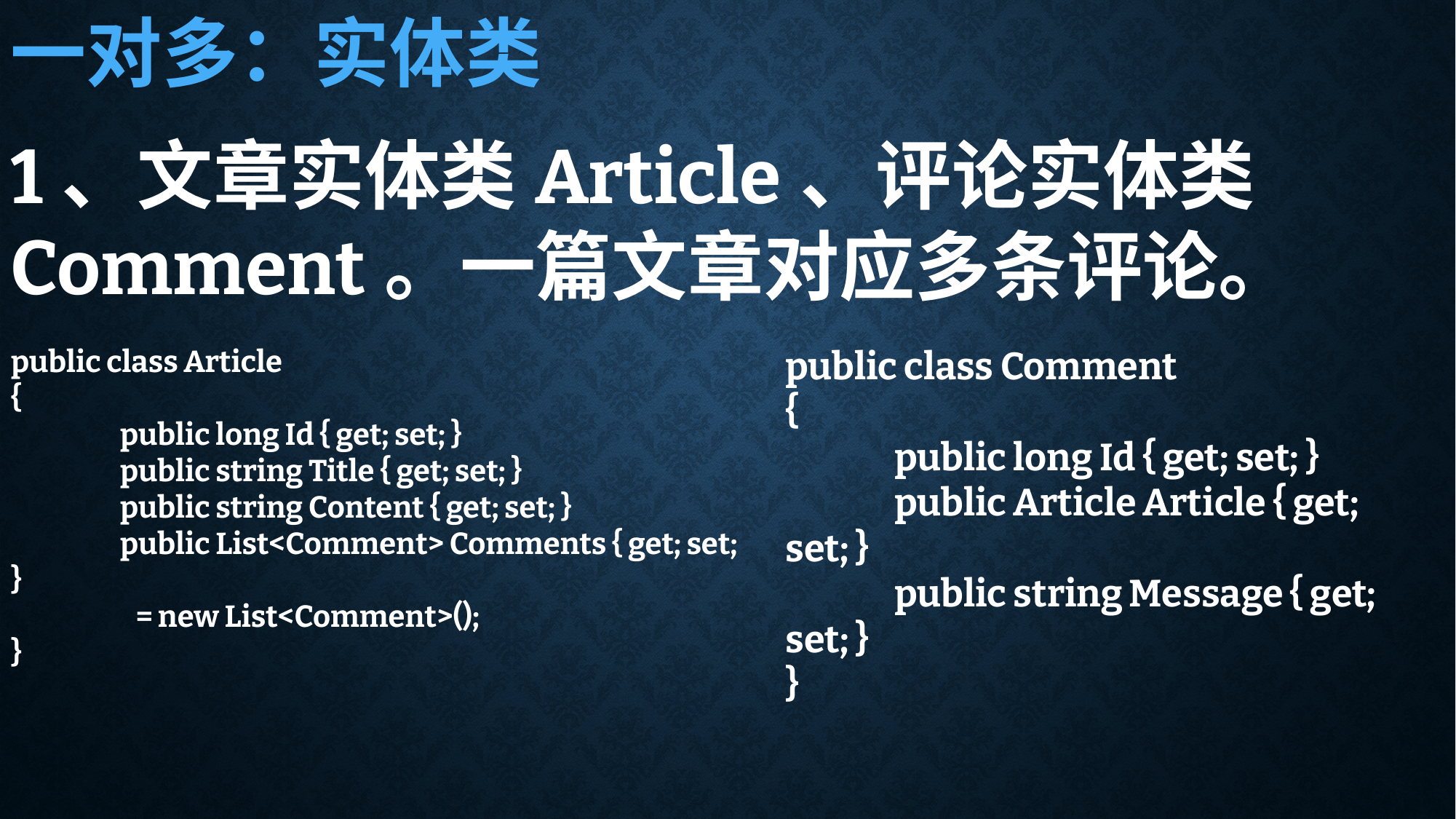

一对多：实体类
1、文章实体类Article、评论实体类Comment。一篇文章对应多条评论。
public class Article
{
	public long Id { get; set; }
	public string Title { get; set; }
	public string Content { get; set; }
	public List<Comment> Comments { get; set; }
                       = new List<Comment>();
}
public class Comment
{
	public long Id { get; set; }
	public Article Article { get; set; }
	public string Message { get; set; }
}